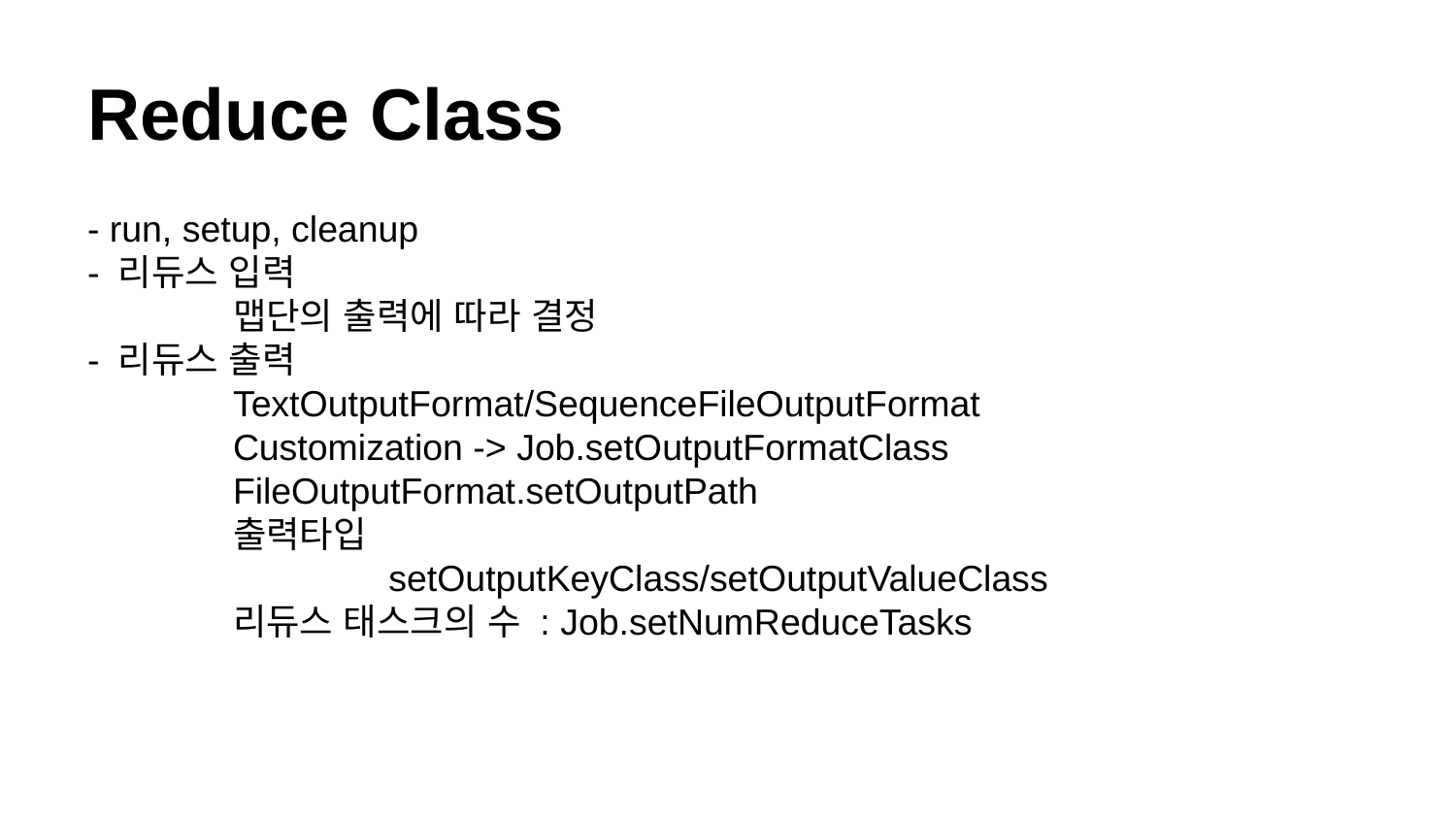

# Reduce Class
- run, setup, cleanup
- 리듀스 입력
	맵단의 출력에 따라 결정
- 리듀스 출력
	TextOutputFormat/SequenceFileOutputFormat
	Customization -> Job.setOutputFormatClass
	FileOutputFormat.setOutputPath
	출력타입
		 setOutputKeyClass/setOutputValueClass
	리듀스 태스크의 수 : Job.setNumReduceTasks